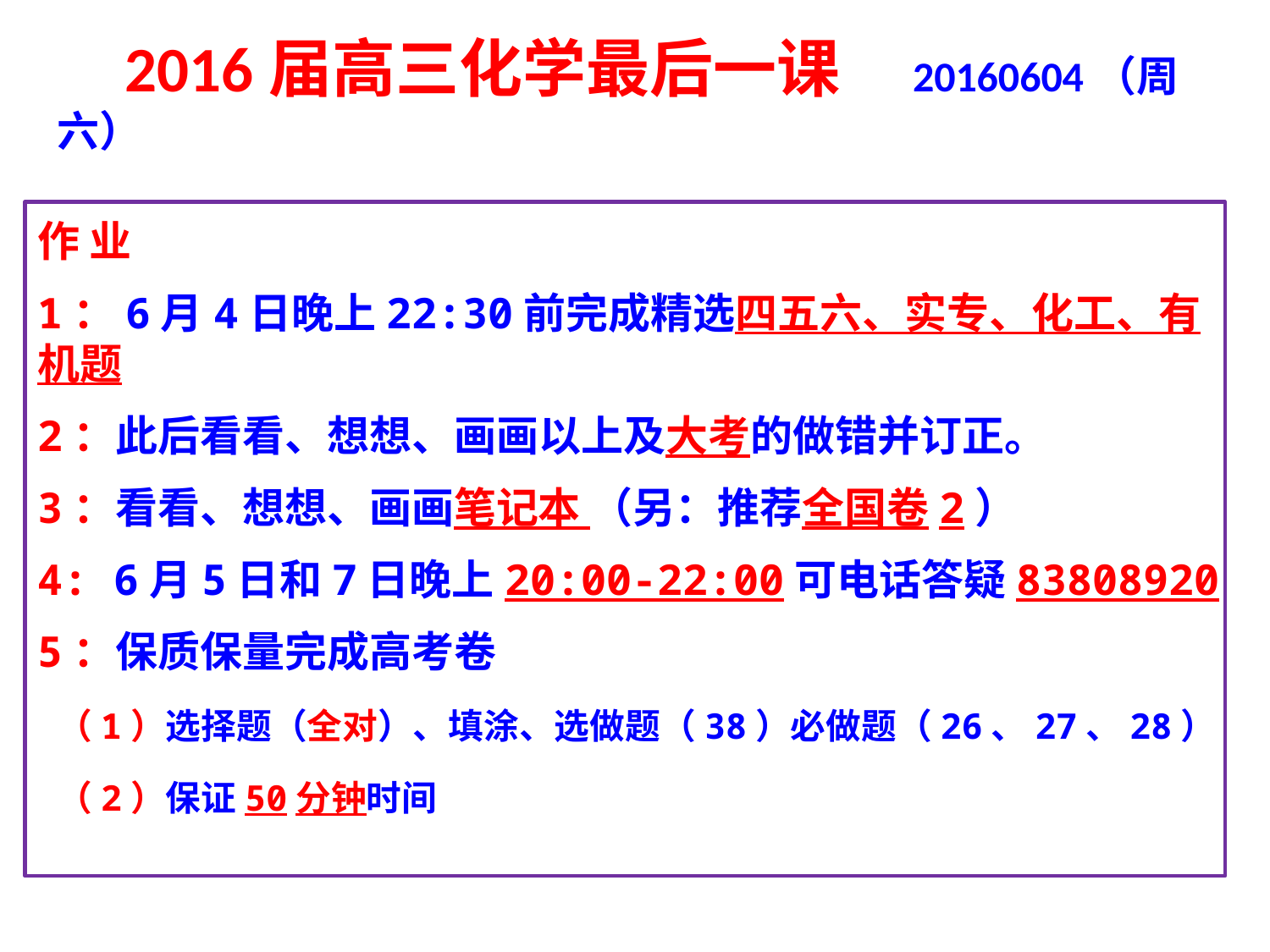

2016届高三化学最后一课    20160604（周六）

作 业
1：6月4日晚上22:30前完成精选四五六、实专、化工、有机题
2：此后看看、想想、画画以上及大考的做错并订正。
3：看看、想想、画画笔记本 （另：推荐全国卷2）
4: 6月5日和7日晚上20:00-22:00可电话答疑83808920
5：保质保量完成高考卷
 （1）选择题（全对）、填涂、选做题（38）必做题（26、27、28）
 （2）保证50分钟时间